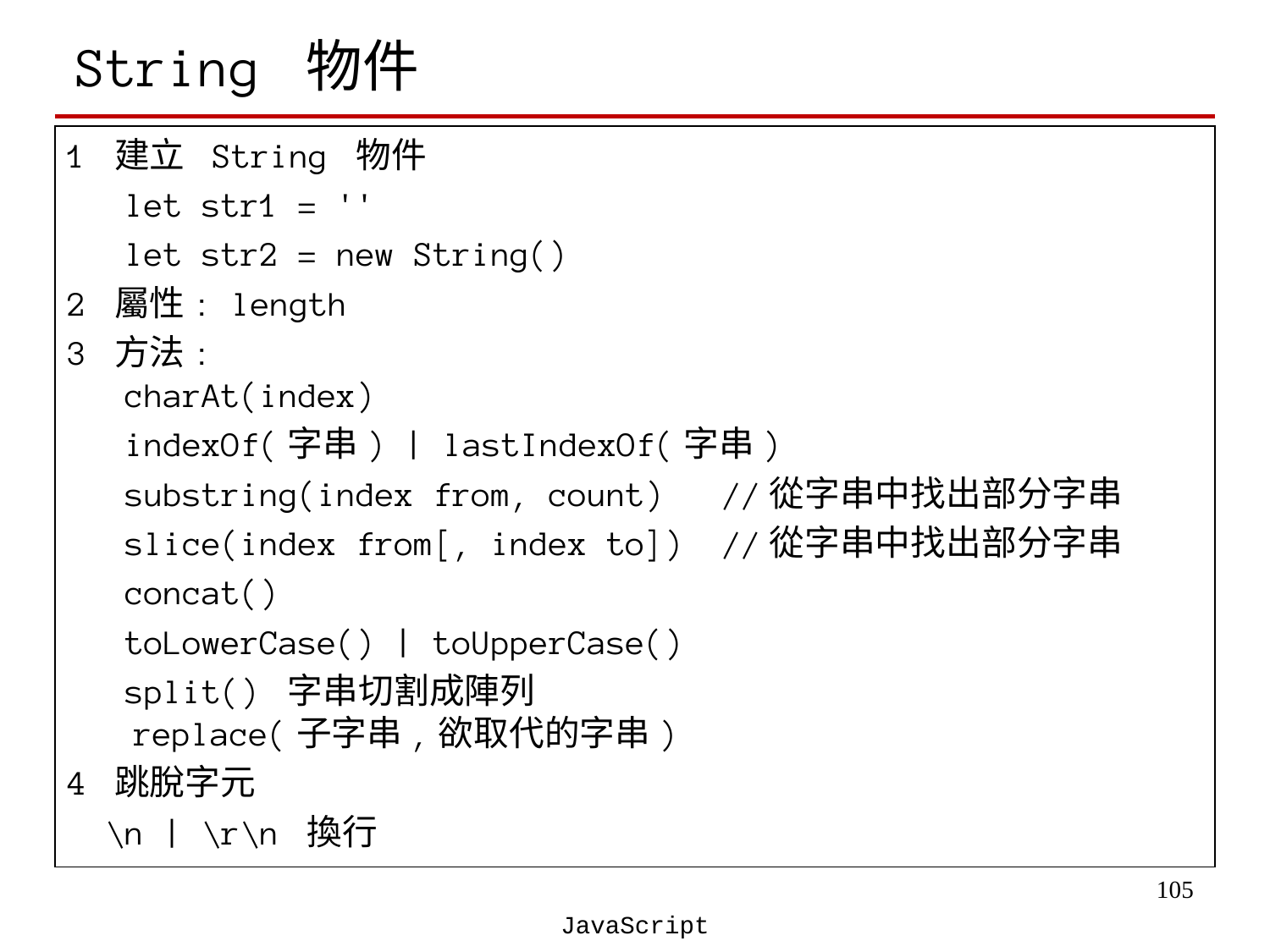

# String 物件
1 建立 String 物件
   let str1 = ''
   let str2 = new String()
2 屬性: length
3 方法:
   charAt(index)
   indexOf(字串) | lastIndexOf(字串)
   substring(index from, count)   //從字串中找出部分字串
   slice(index from[, index to])  //從字串中找出部分字串
   concat()
   toLowerCase() | toUpperCase()
   split() 字串切割成陣列
   replace(子字串,欲取代的字串)
4 跳脫字元
  \n | \r\n 換行

105
JavaScript